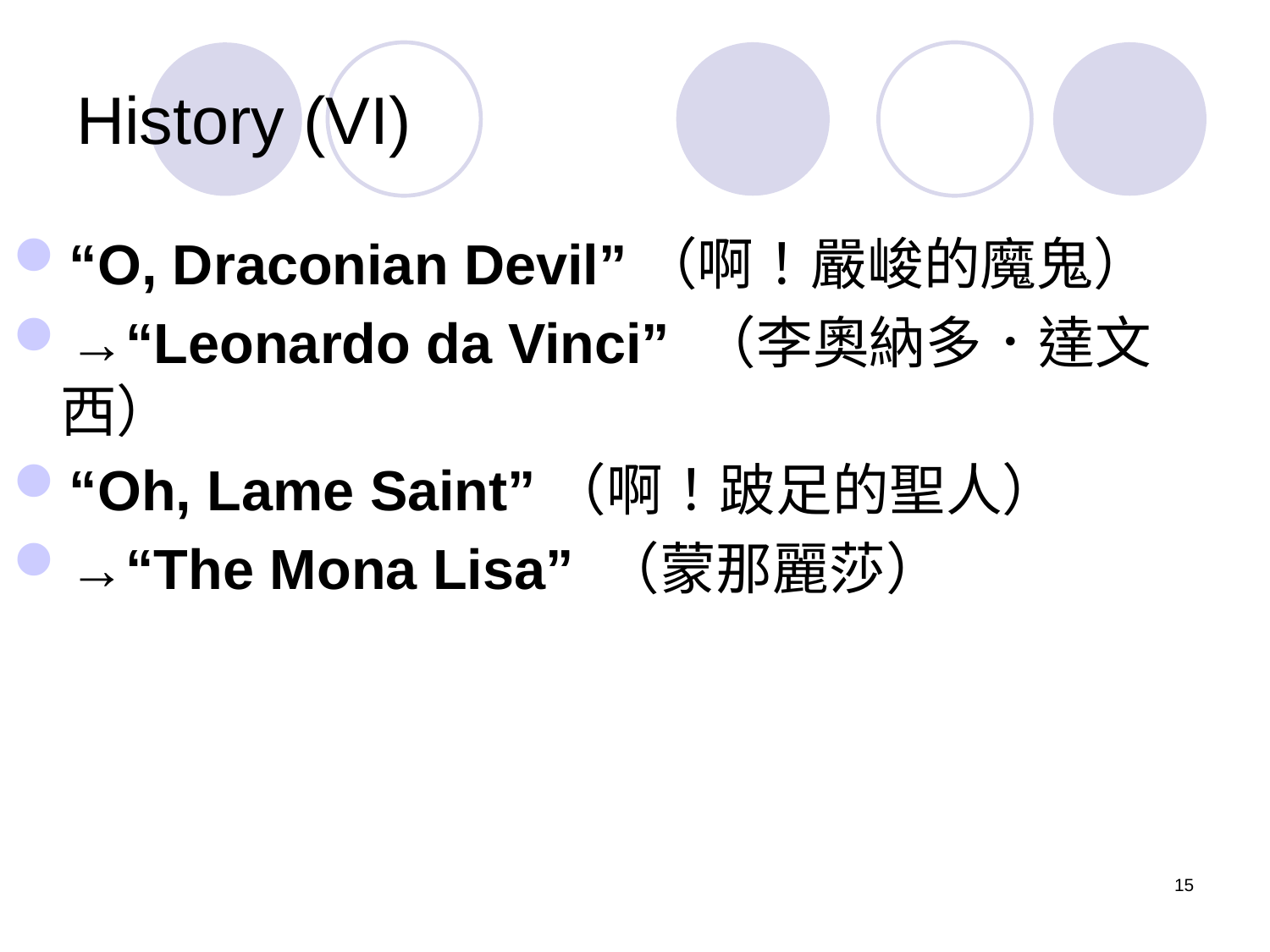

# History (VI)
“O, Draconian Devil”（啊！嚴峻的魔鬼）
→“Leonardo da Vinci” （李奧納多．達文西）
“Oh, Lame Saint”（啊！跛足的聖人）
→“The Mona Lisa” （蒙那麗莎）

15